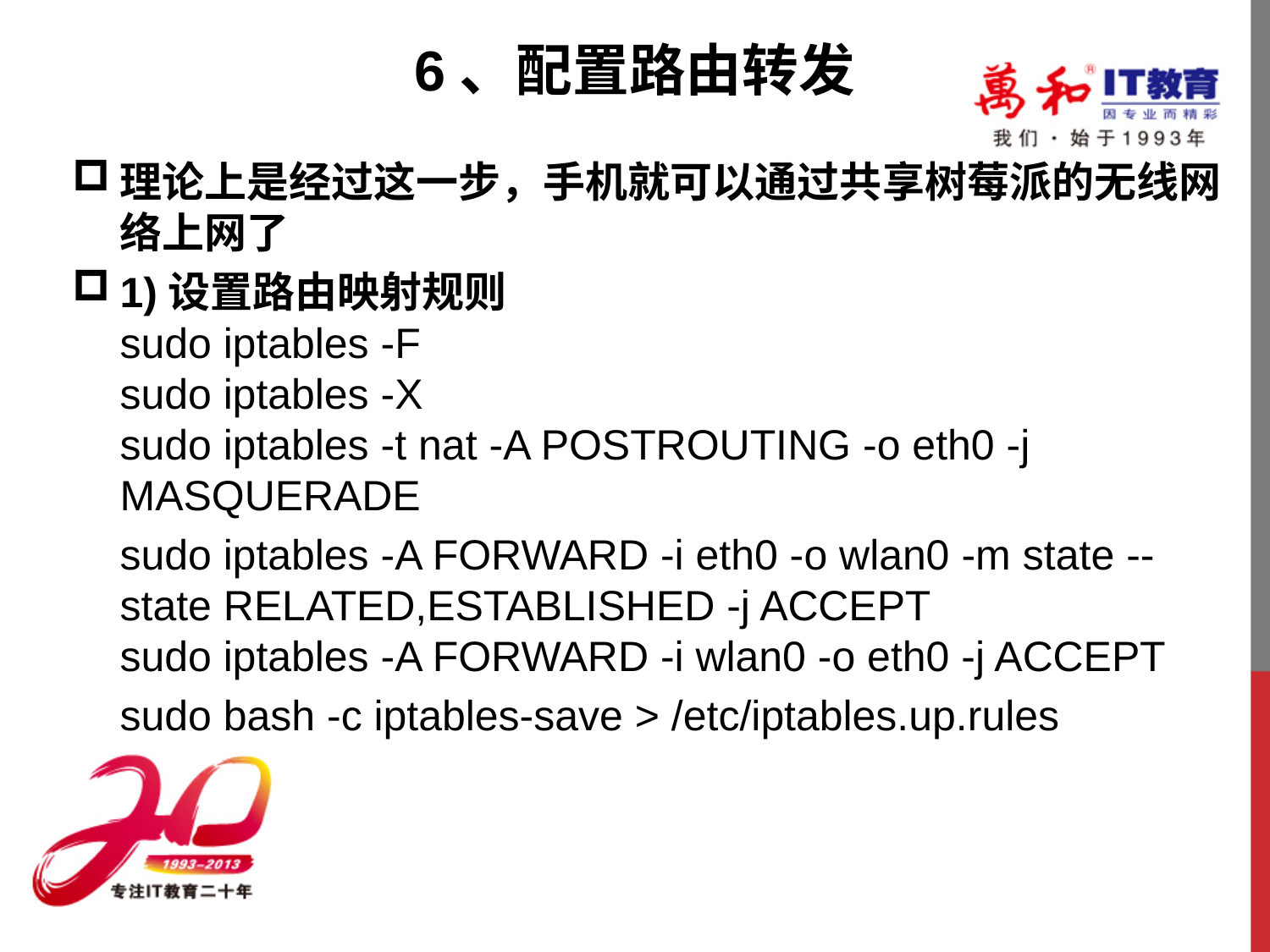

# 6、配置路由转发
理论上是经过这一步，手机就可以通过共享树莓派的无线网络上网了
1)设置路由映射规则
sudo iptables -F
sudo iptables -X
sudo iptables -t nat -A POSTROUTING -o eth0 -j MASQUERADE
	sudo iptables -A FORWARD -i eth0 -o wlan0 -m state --state RELATED,ESTABLISHED -j ACCEPT
sudo iptables -A FORWARD -i wlan0 -o eth0 -j ACCEPT
	sudo bash -c iptables-save > /etc/iptables.up.rules